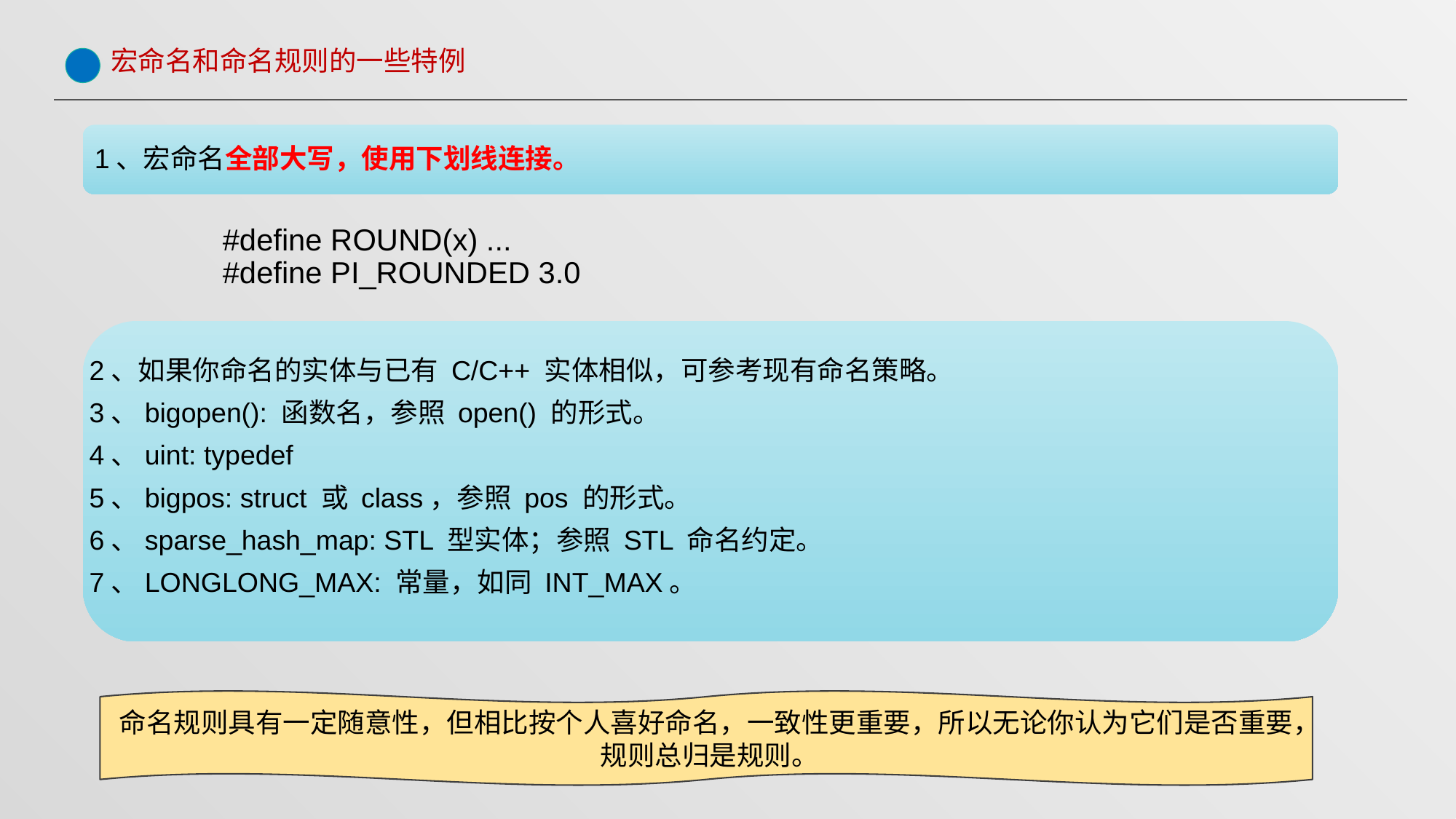

# 宏命名和命名规则的一些特例

1、宏命名全部大写，使用下划线连接。
#define ROUND(x) ...
#define PI_ROUNDED 3.0

2、如果你命名的实体与已有 C/C++ 实体相似，可参考现有命名策略。
3、bigopen(): 函数名，参照 open() 的形式。
4、uint: typedef
5、bigpos: struct 或 class，参照 pos 的形式。
6、sparse_hash_map: STL 型实体；参照 STL 命名约定。
7、LONGLONG_MAX: 常量，如同 INT_MAX。

命名规则具有一定随意性，但相比按个人喜好命名，一致性更重要，所以无论你认为它们是否重要， 规则总归是规则。